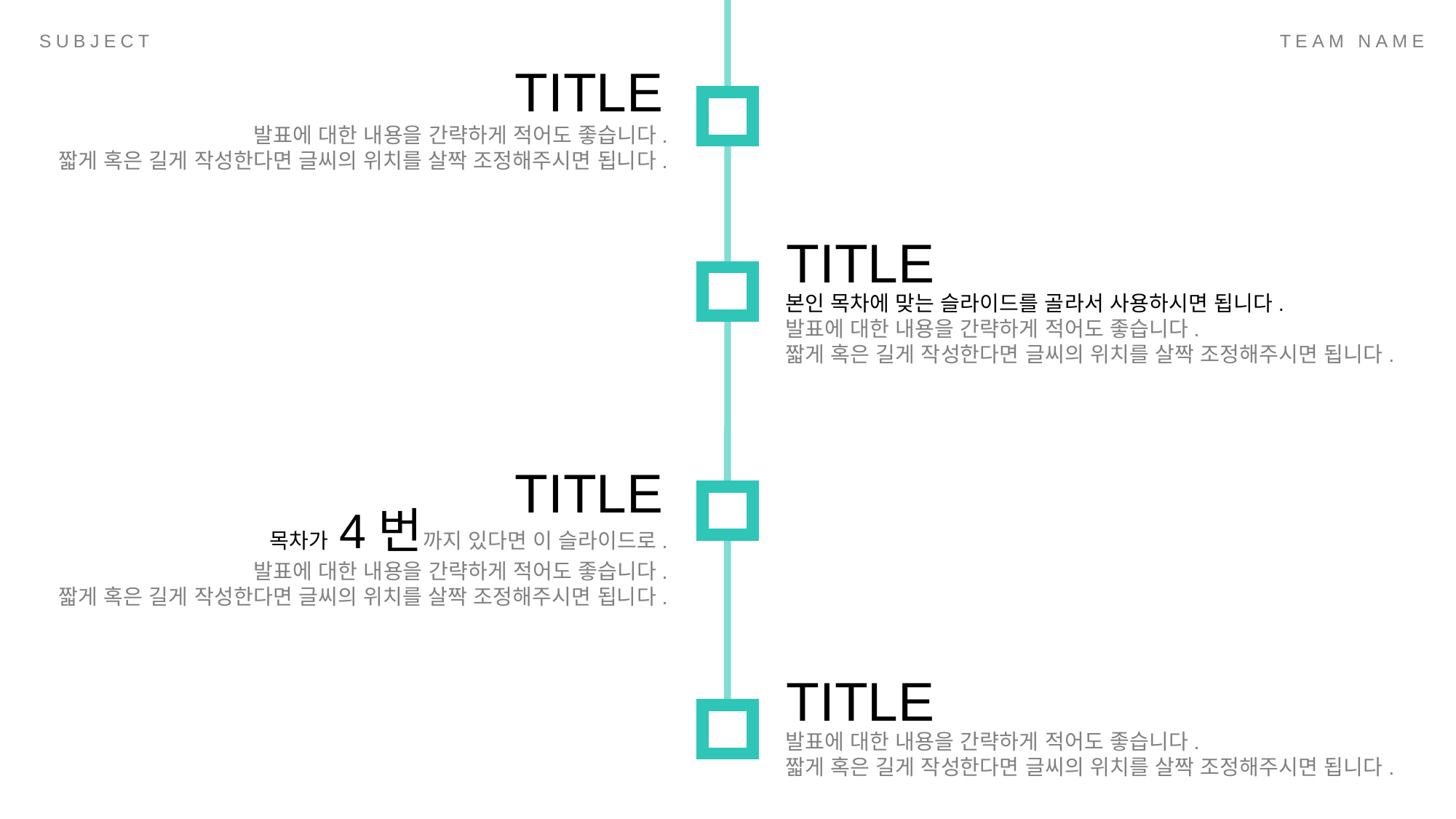

SUBJECT
TEAM NAME
TITLE

발표에 대한 내용을 간략하게 적어도 좋습니다.
짧게 혹은 길게 작성한다면 글씨의 위치를 살짝 조정해주시면 됩니다.
TITLE

본인 목차에 맞는 슬라이드를 골라서 사용하시면 됩니다.
발표에 대한 내용을 간략하게 적어도 좋습니다.
짧게 혹은 길게 작성한다면 글씨의 위치를 살짝 조정해주시면 됩니다.
TITLE

목차가 4번까지 있다면 이 슬라이드로.
발표에 대한 내용을 간략하게 적어도 좋습니다.
짧게 혹은 길게 작성한다면 글씨의 위치를 살짝 조정해주시면 됩니다.
TITLE

발표에 대한 내용을 간략하게 적어도 좋습니다.
짧게 혹은 길게 작성한다면 글씨의 위치를 살짝 조정해주시면 됩니다.